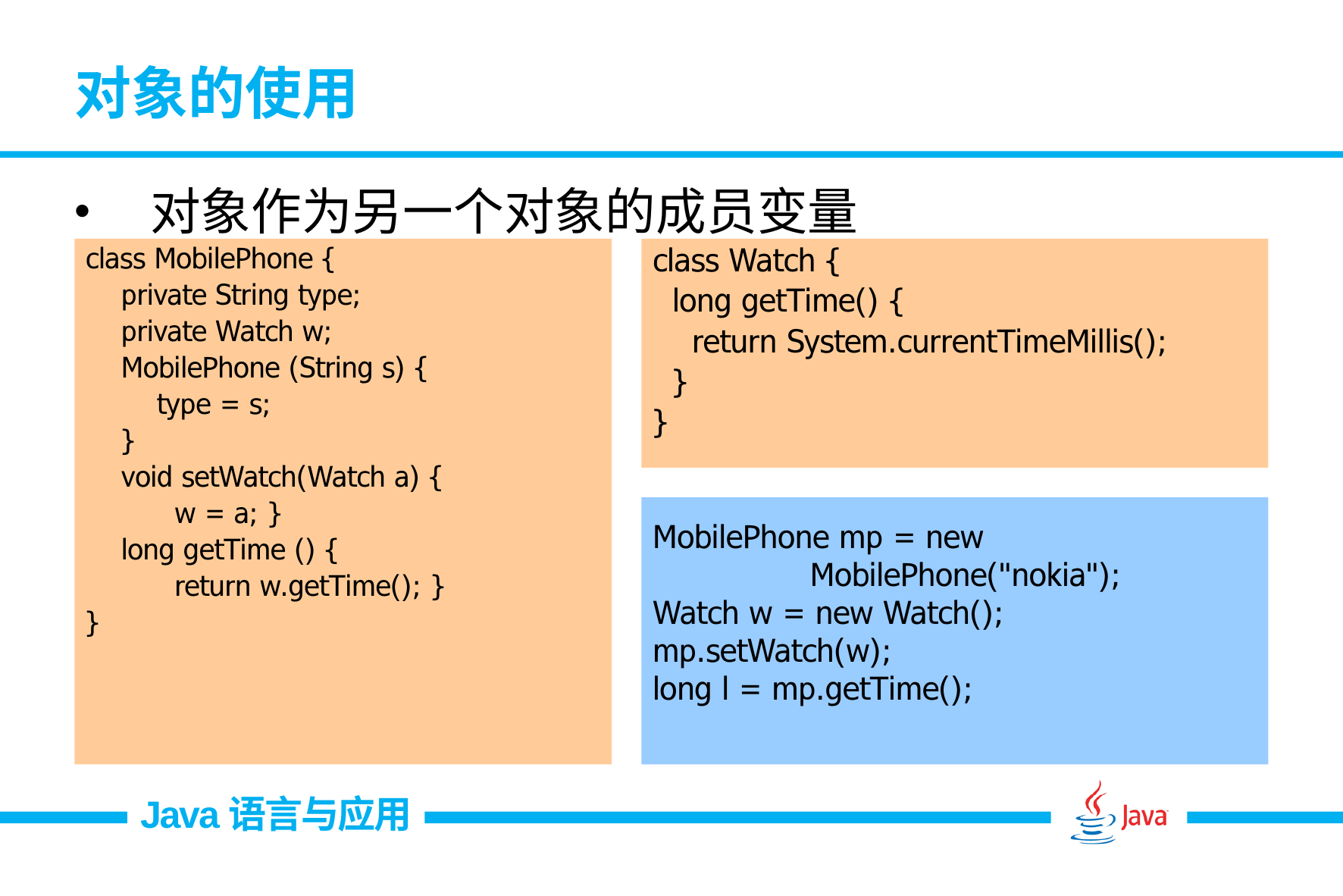

# 对象的使用
对象作为另一个对象的成员变量
class MobilePhone {
    private String type;
    private Watch w;
    MobilePhone (String s) {
        type = s;
    }
    void setWatch(Watch a) {
          w = a; }
    long getTime () {
          return w.getTime(); }
}
class Watch {
  long getTime() {
    return System.currentTimeMillis();
  }
}
MobilePhone mp = new
                MobilePhone("nokia");
Watch w = new Watch();
mp.setWatch(w);
long l = mp.getTime();

70